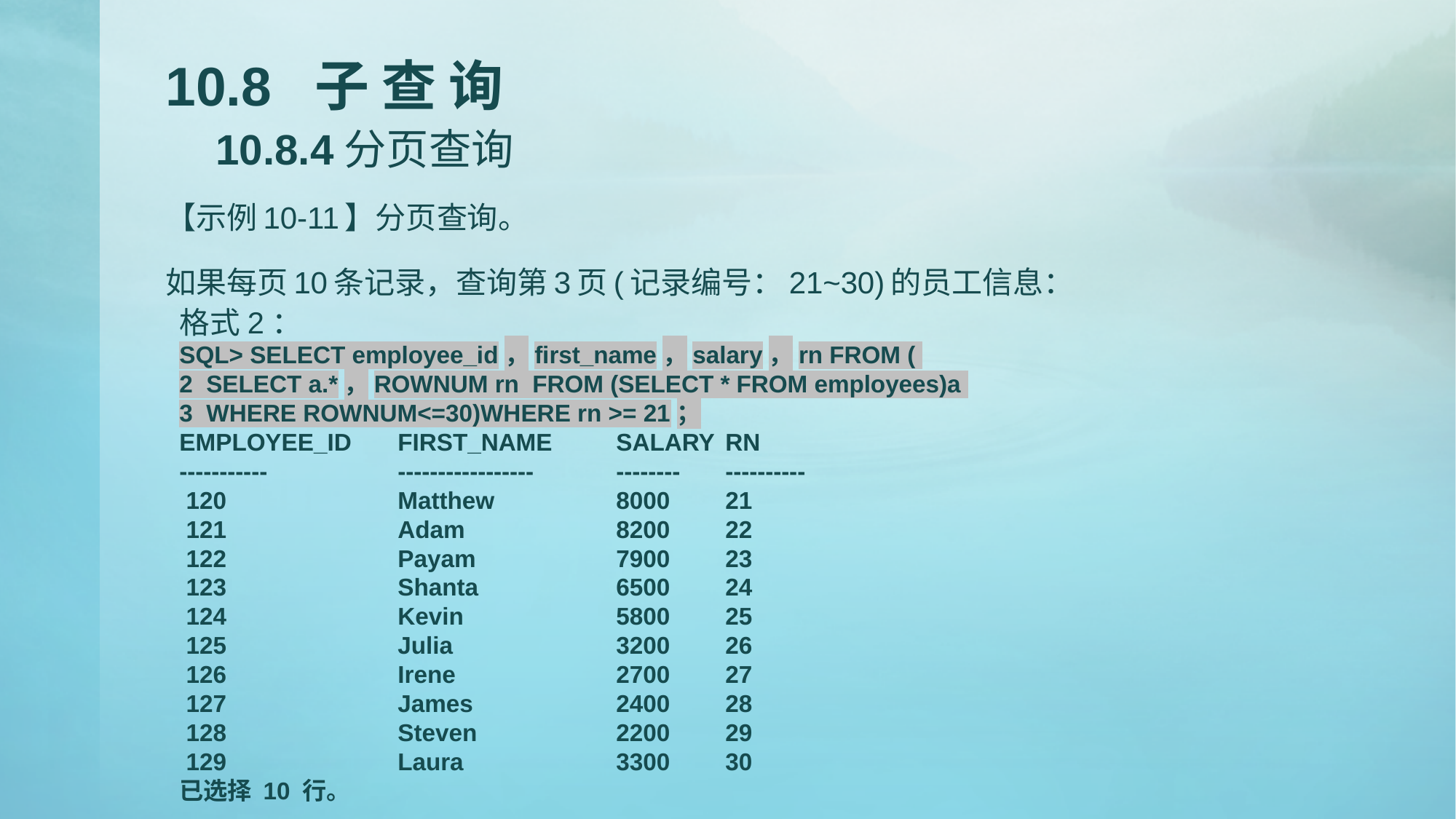

# 10.8  子 查 询 10.8.4分页查询
【示例10-11】分页查询。
如果每页10条记录，查询第3页(记录编号：21~30)的员工信息：
格式2：
SQL> SELECT employee_id，first_name，salary，rn FROM (
2  SELECT a.*，ROWNUM rn  FROM (SELECT * FROM employees)a
3  WHERE ROWNUM<=30)WHERE rn >= 21；
EMPLOYEE_ID	FIRST_NAME	SALARY	RN
-----------		-----------------	--------	----------
 120		Matthew		8000	21
 121		Adam		8200	22
 122		Payam		7900	23
 123		Shanta		6500	24
 124		Kevin		5800	25
 125		Julia		3200	26
 126		Irene		2700	27
 127		James		2400	28
 128		Steven		2200	29
 129		Laura		3300	30
已选择 10 行。